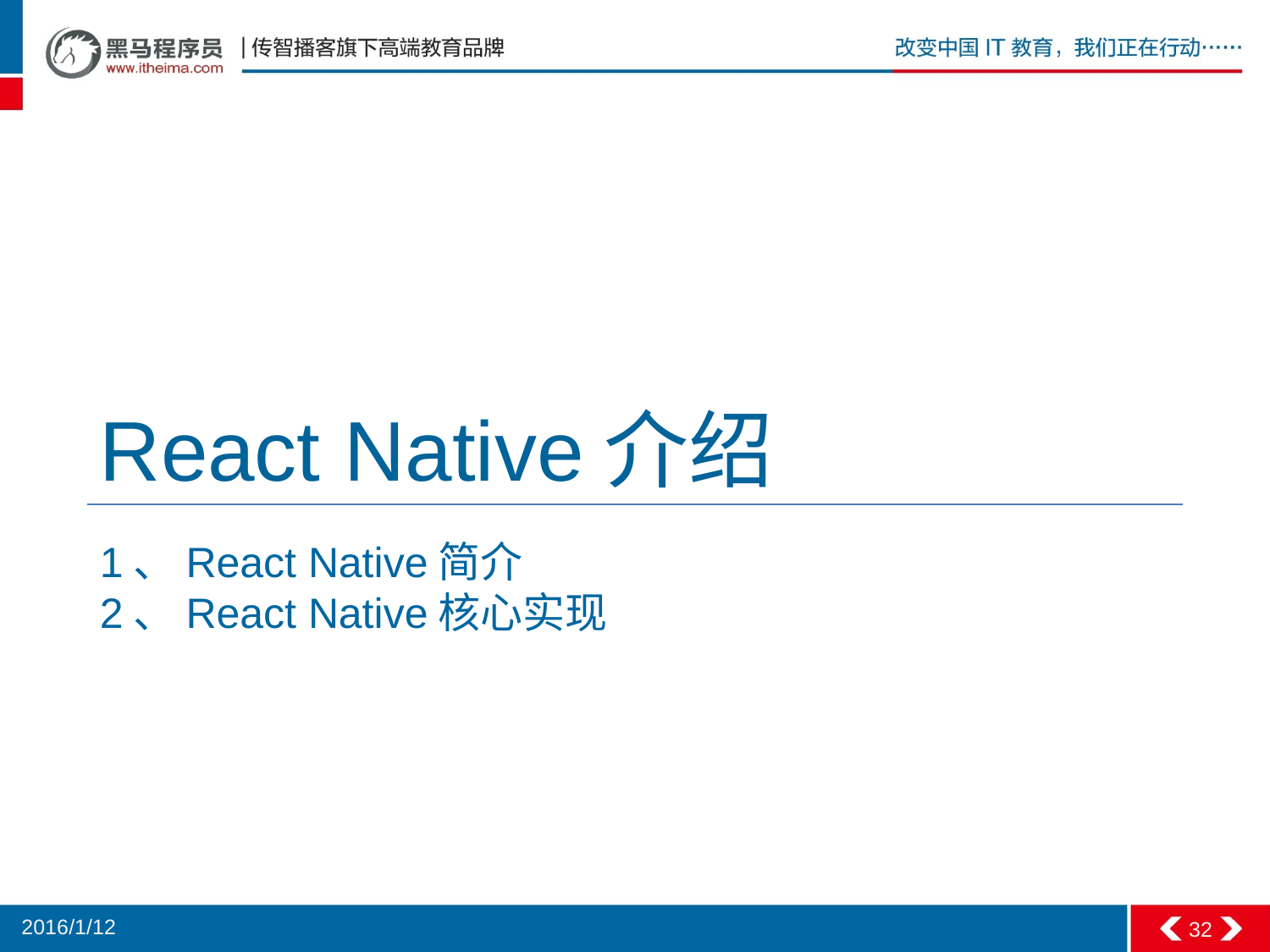

# React Native介绍
1、React Native简介
2、React Native核心实现
32

2016/1/12